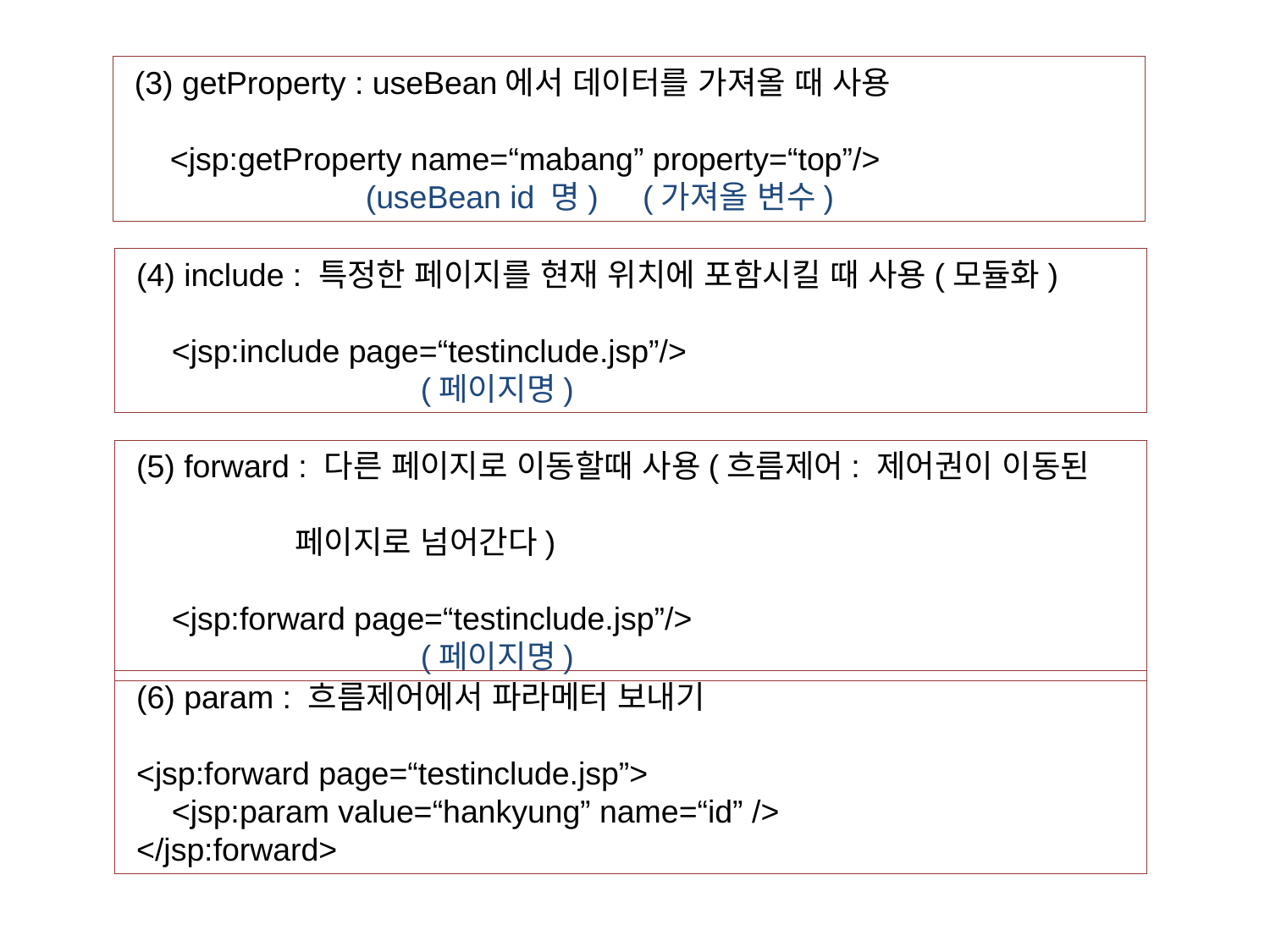

(3) getProperty : useBean에서 데이터를 가져올 때 사용

     <jsp:getProperty name=“mabang” property=“top”/>
                           (useBean id 명)     (가져올 변수)
 (4) include : 특정한 페이지를 현재 위치에 포함시킬 때 사용(모듈화)

     <jsp:include page=“testinclude.jsp”/>
                                 (페이지명)
 (5) forward : 다른 페이지로 이동할때 사용(흐름제어: 제어권이 이동된
                  페이지로 넘어간다)

     <jsp:forward page=“testinclude.jsp”/>
                                 (페이지명)
 (6) param : 흐름제어에서 파라메터 보내기

 <jsp:forward page=“testinclude.jsp”>
     <jsp:param value=“hankyung” name=“id” />
 </jsp:forward>